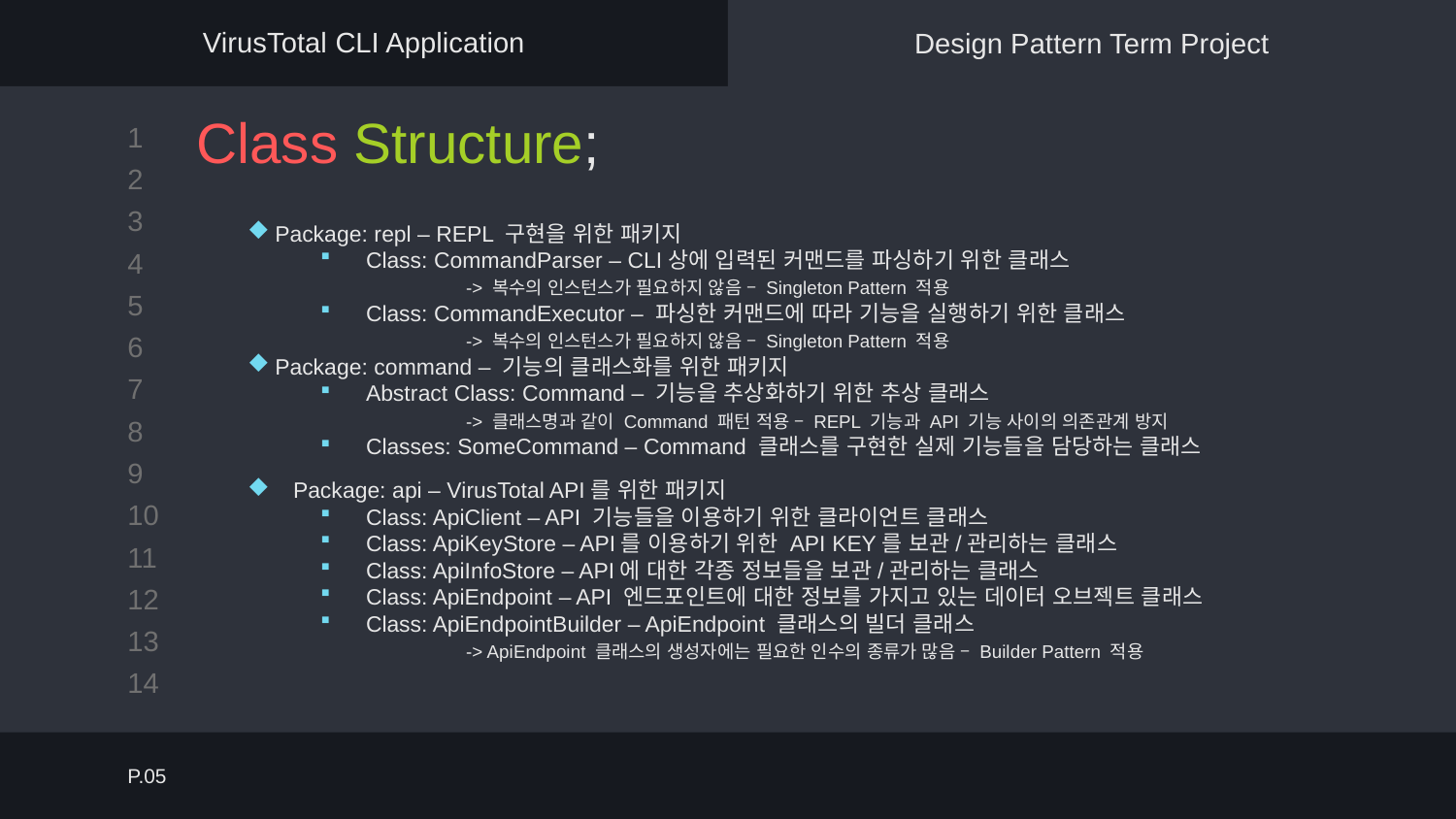

VirusTotal CLI Application
Design Pattern Term Project
# Class Structure;
Package: repl – REPL 구현을 위한 패키지
Class: CommandParser – CLI상에 입력된 커맨드를 파싱하기 위한 클래스
	-> 복수의 인스턴스가 필요하지 않음 – Singleton Pattern 적용
Class: CommandExecutor – 파싱한 커맨드에 따라 기능을 실행하기 위한 클래스
	-> 복수의 인스턴스가 필요하지 않음 – Singleton Pattern 적용
Package: command – 기능의 클래스화를 위한 패키지
Abstract Class: Command – 기능을 추상화하기 위한 추상 클래스
	-> 클래스명과 같이 Command 패턴 적용 – REPL 기능과 API 기능 사이의 의존관계 방지
Classes: SomeCommand – Command 클래스를 구현한 실제 기능들을 담당하는 클래스

Package: api – VirusTotal API를 위한 패키지
Class: ApiClient – API 기능들을 이용하기 위한 클라이언트 클래스
Class: ApiKeyStore – API를 이용하기 위한 API KEY를 보관/관리하는 클래스
Class: ApiInfoStore – API에 대한 각종 정보들을 보관/관리하는 클래스
Class: ApiEndpoint – API 엔드포인트에 대한 정보를 가지고 있는 데이터 오브젝트 클래스
Class: ApiEndpointBuilder – ApiEndpoint 클래스의 빌더 클래스
	-> ApiEndpoint 클래스의 생성자에는 필요한 인수의 종류가 많음 – Builder Pattern 적용
P.05